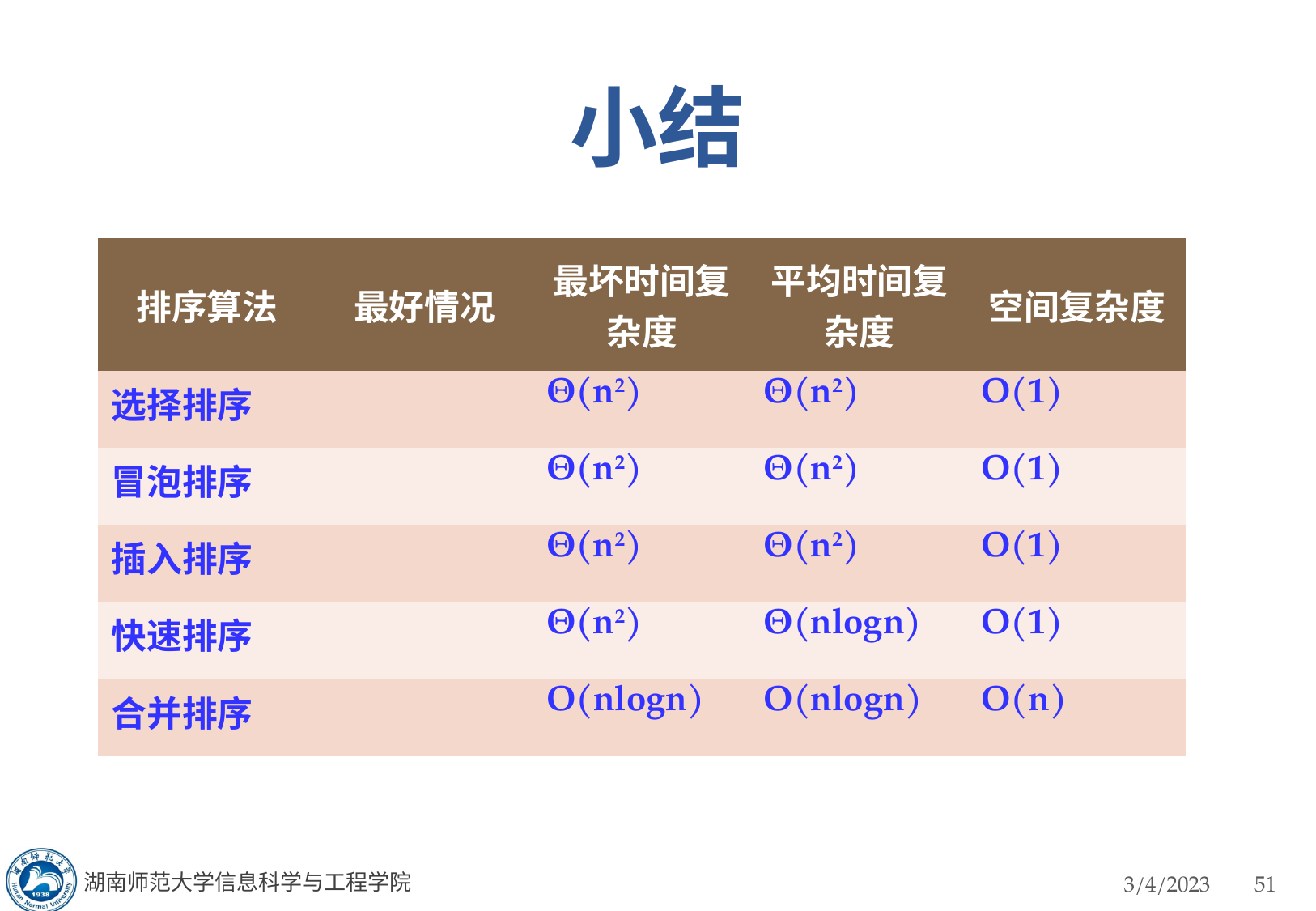

# 小结
| 排序算法 | 最好情况 | 最坏时间复杂度 | 平均时间复杂度 | 空间复杂度 |
| --- | --- | --- | --- | --- |
| 选择排序 |  | Θ(n2) | Θ(n2) | O(1) |
| 冒泡排序 |  | Θ(n2) | Θ(n2) | O(1) |
| 插入排序 |  | Θ(n2) | Θ(n2) | O(1) |
| 快速排序 |  | Θ(n2) | Θ(nlogn) | O(1) |
| 合并排序 |  | O(nlogn) | O(nlogn) | O(n) |
湖南师范大学信息科学与工程学院
3/4/2023
51